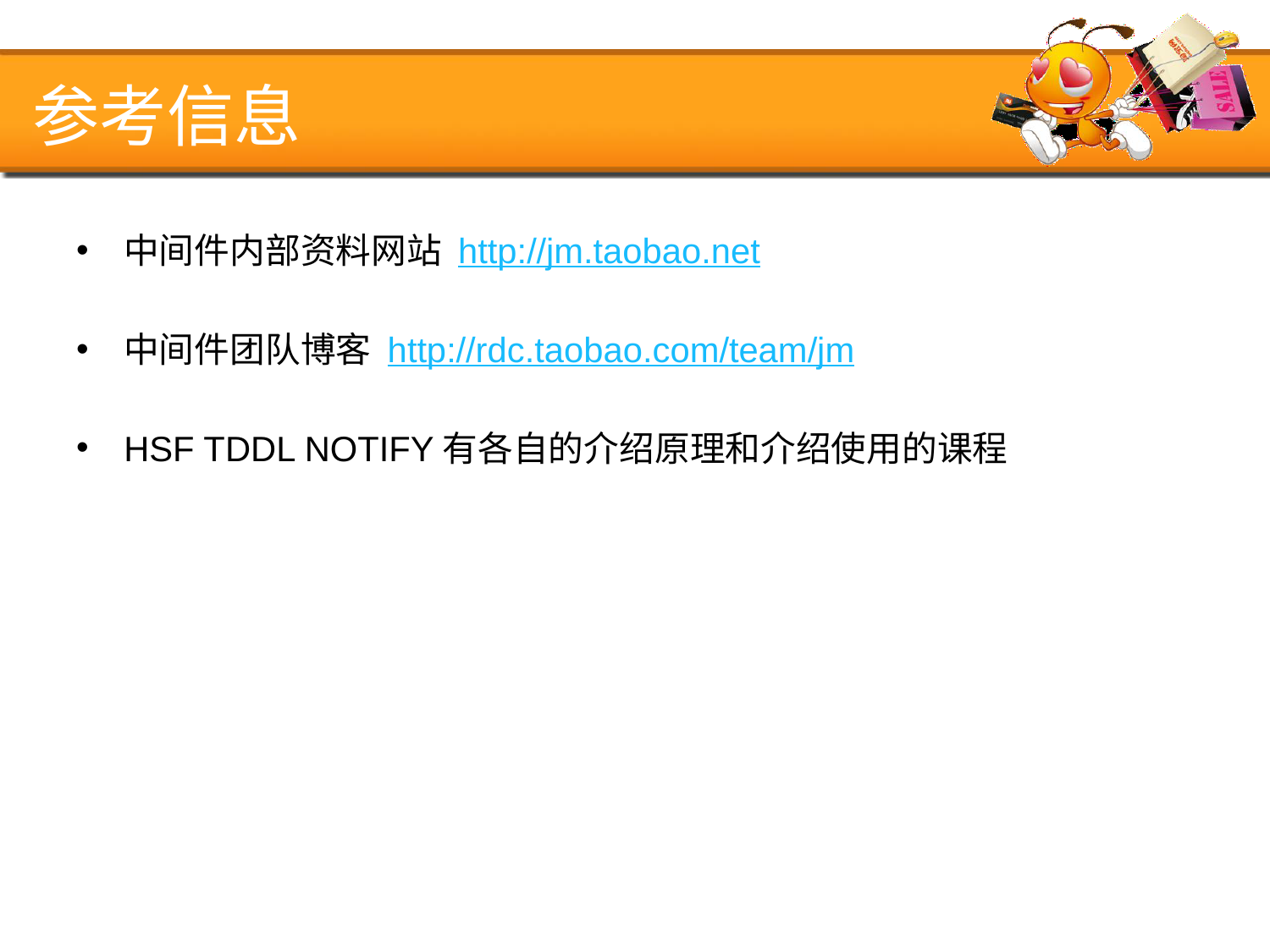

# 参考信息
中间件内部资料网站 http://jm.taobao.net

中间件团队博客 http://rdc.taobao.com/team/jm

HSF TDDL NOTIFY有各自的介绍原理和介绍使用的课程